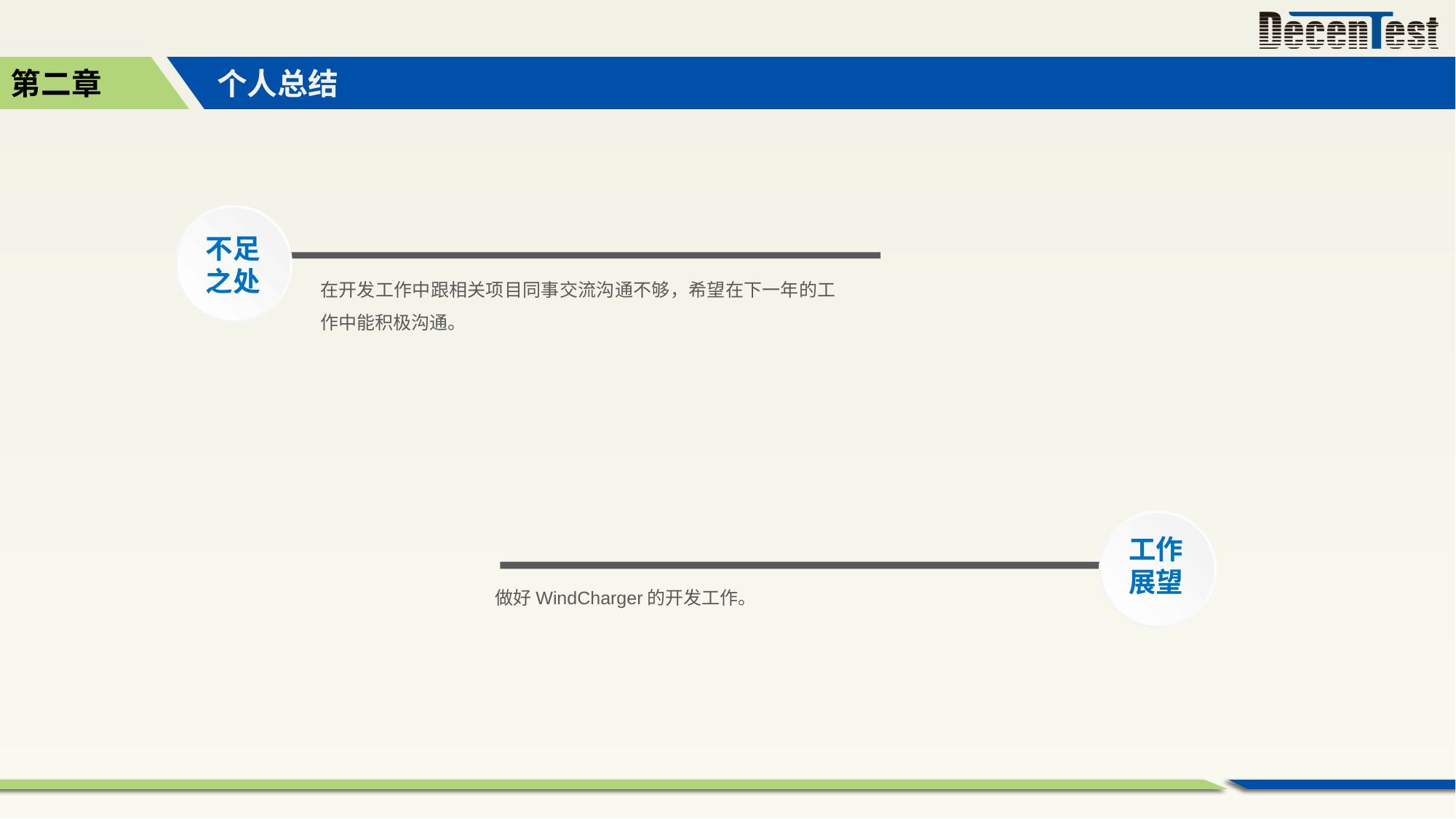

第二章
个人总结

不足之处

在开发工作中跟相关项目同事交流沟通不够，希望在下一年的工作中能积极沟通。

工作
展望

做好WindCharger的开发工作。

5